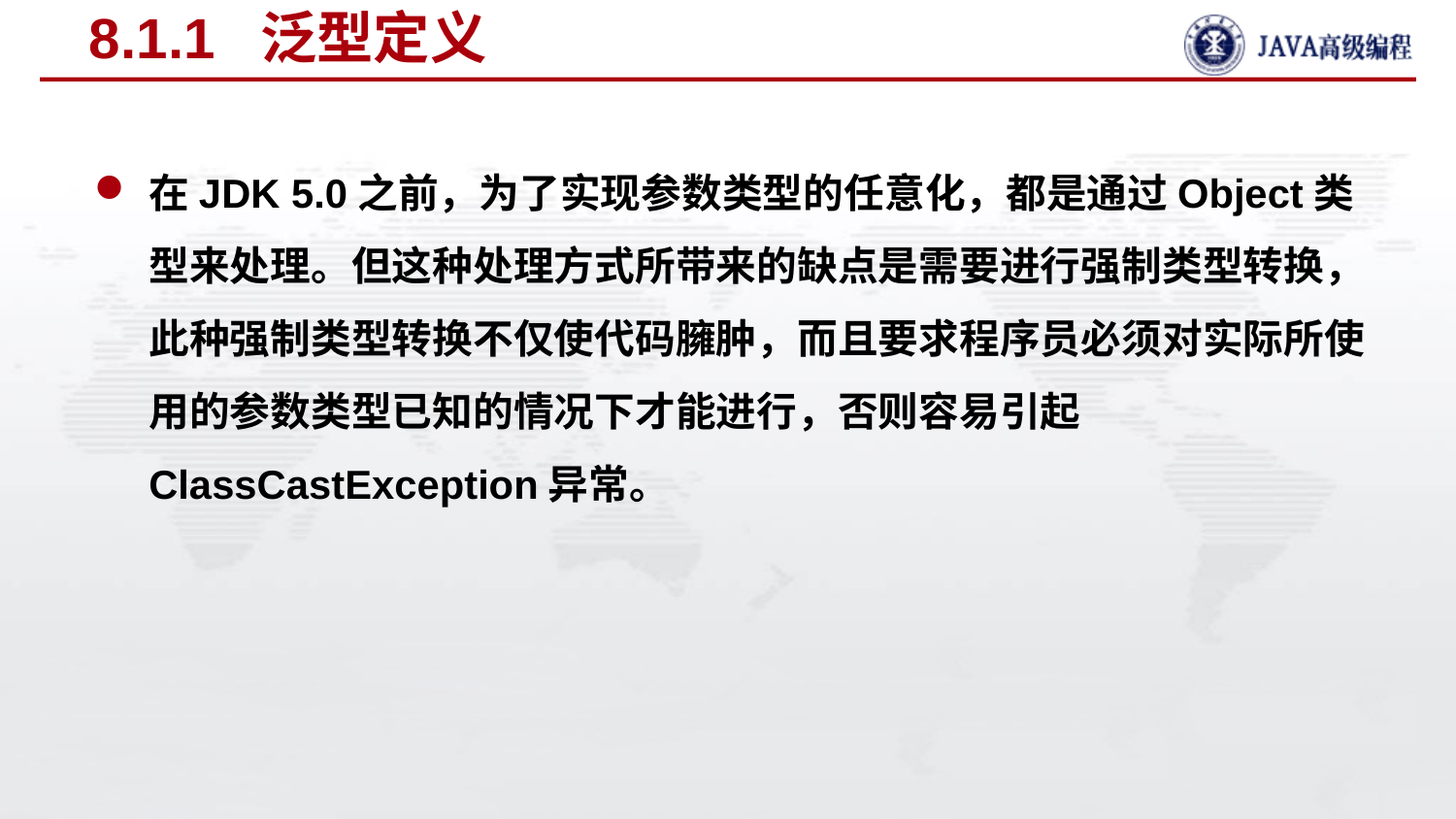

# 8.1.1  泛型定义
在JDK 5.0之前，为了实现参数类型的任意化，都是通过Object类型来处理。但这种处理方式所带来的缺点是需要进行强制类型转换，此种强制类型转换不仅使代码臃肿，而且要求程序员必须对实际所使用的参数类型已知的情况下才能进行，否则容易引起ClassCastException异常。